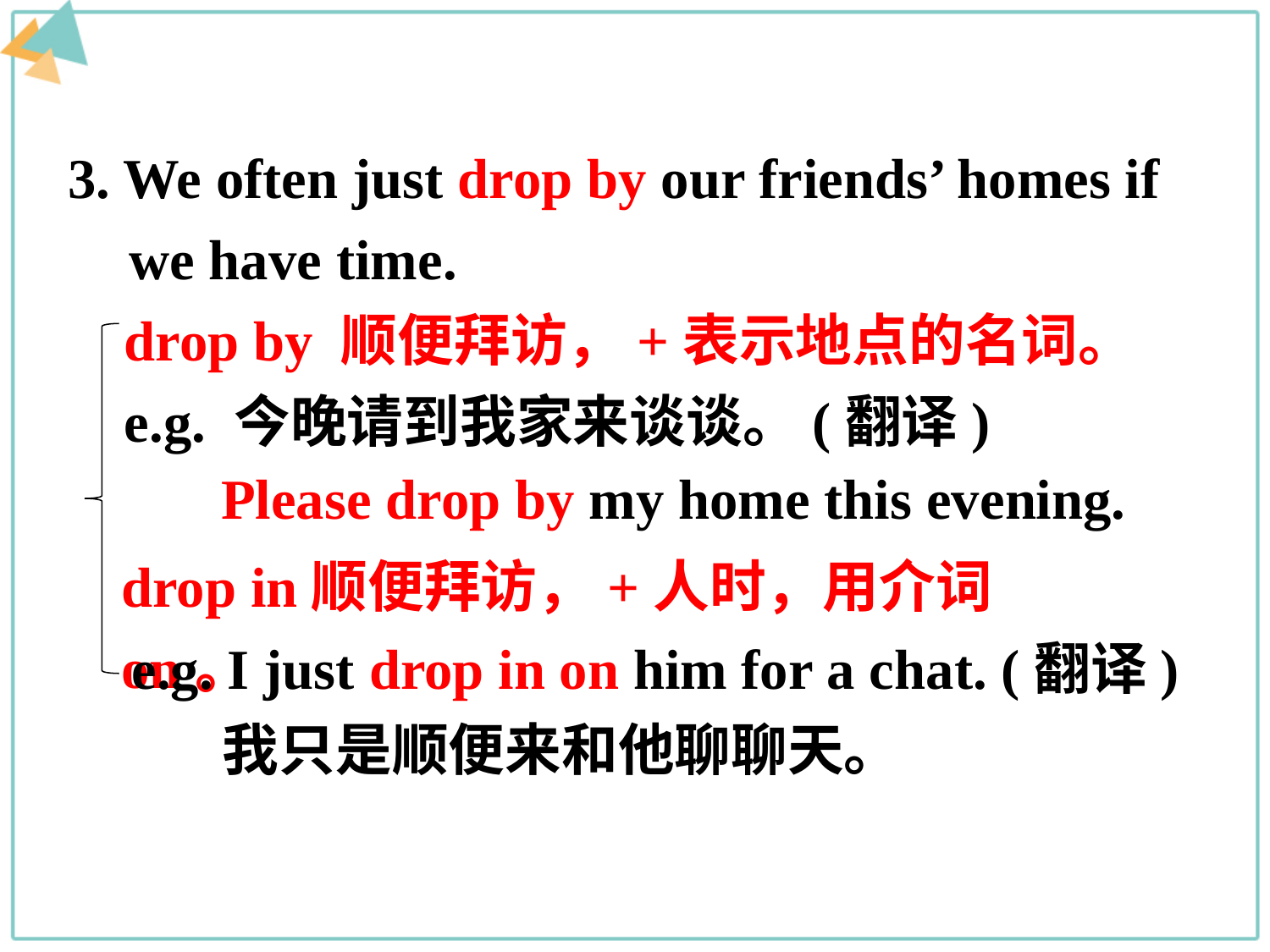

3. We often just drop by our friends’ homes if we have time.
    drop by 顺便拜访，+表示地点的名词。
    e.g. 今晚请到我家来谈谈。(翻译)

Please drop by my home this evening.
drop in顺便拜访，+人时，用介词on。
e.g. I just drop in on him for a chat. (翻译)
      我只是顺便来和他聊聊天。